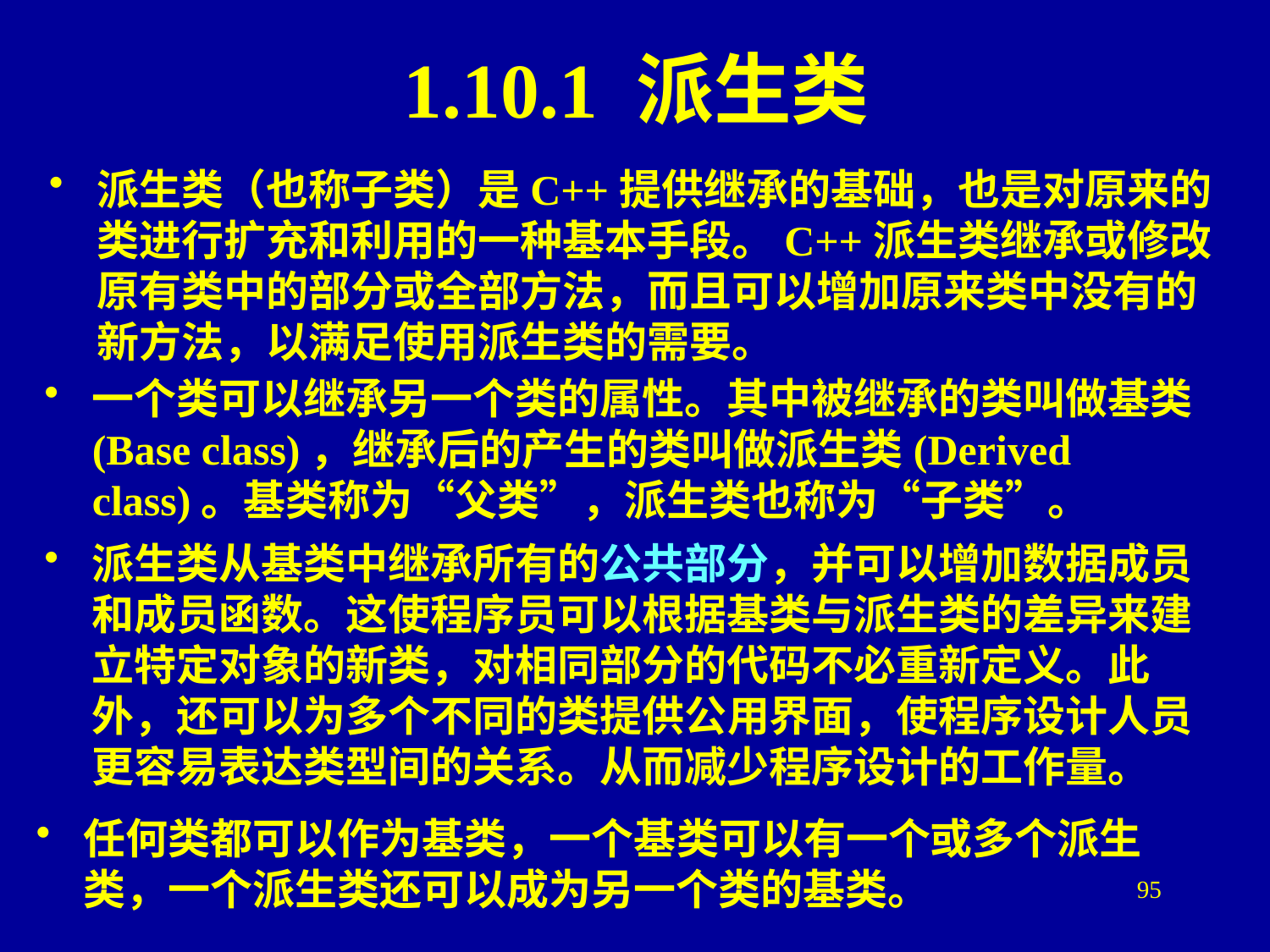

# 1.10.1 派生类
派生类（也称子类）是C++提供继承的基础，也是对原来的类进行扩充和利用的一种基本手段。C++派生类继承或修改原有类中的部分或全部方法，而且可以增加原来类中没有的新方法，以满足使用派生类的需要。
一个类可以继承另一个类的属性。其中被继承的类叫做基类(Base class)，继承后的产生的类叫做派生类(Derived class)。基类称为“父类”，派生类也称为“子类”。
派生类从基类中继承所有的公共部分，并可以增加数据成员和成员函数。这使程序员可以根据基类与派生类的差异来建立特定对象的新类，对相同部分的代码不必重新定义。此外，还可以为多个不同的类提供公用界面，使程序设计人员更容易表达类型间的关系。从而减少程序设计的工作量。
任何类都可以作为基类，一个基类可以有一个或多个派生类，一个派生类还可以成为另一个类的基类。
95